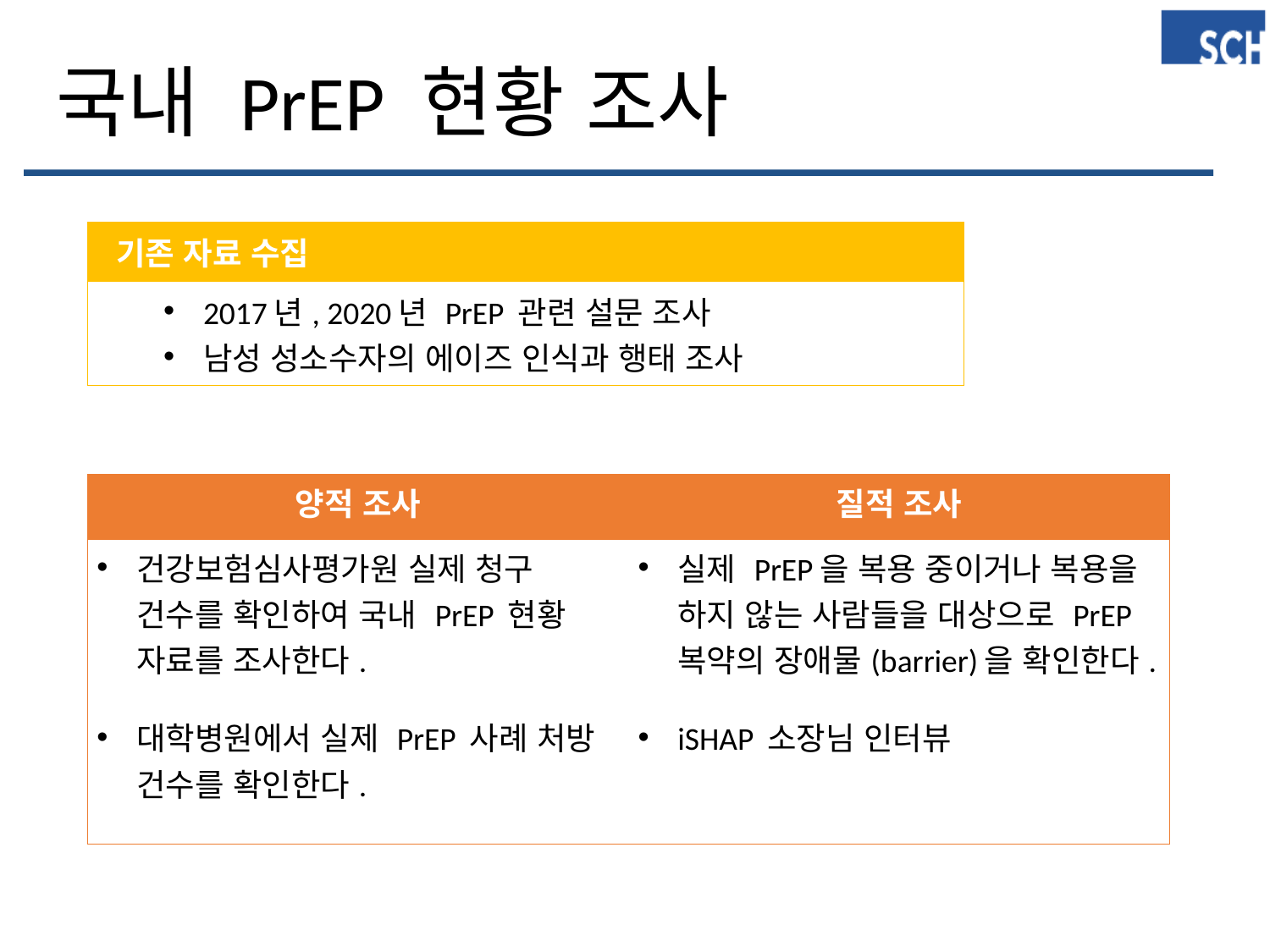

# 국내 PrEP 현황 조사
| 기존 자료 수집 |
| --- |
| 2017년, 2020년 PrEP 관련 설문 조사 남성 성소수자의 에이즈 인식과 행태 조사 |
| 양적 조사 | 질적 조사 |
| --- | --- |
| 건강보험심사평가원 실제 청구 건수를 확인하여 국내 PrEP 현황 자료를 조사한다. 대학병원에서 실제 PrEP 사례 처방 건수를 확인한다. | 실제 PrEP을 복용 중이거나 복용을 하지 않는 사람들을 대상으로 PrEP 복약의 장애물(barrier)을 확인한다. iSHAP 소장님 인터뷰 |